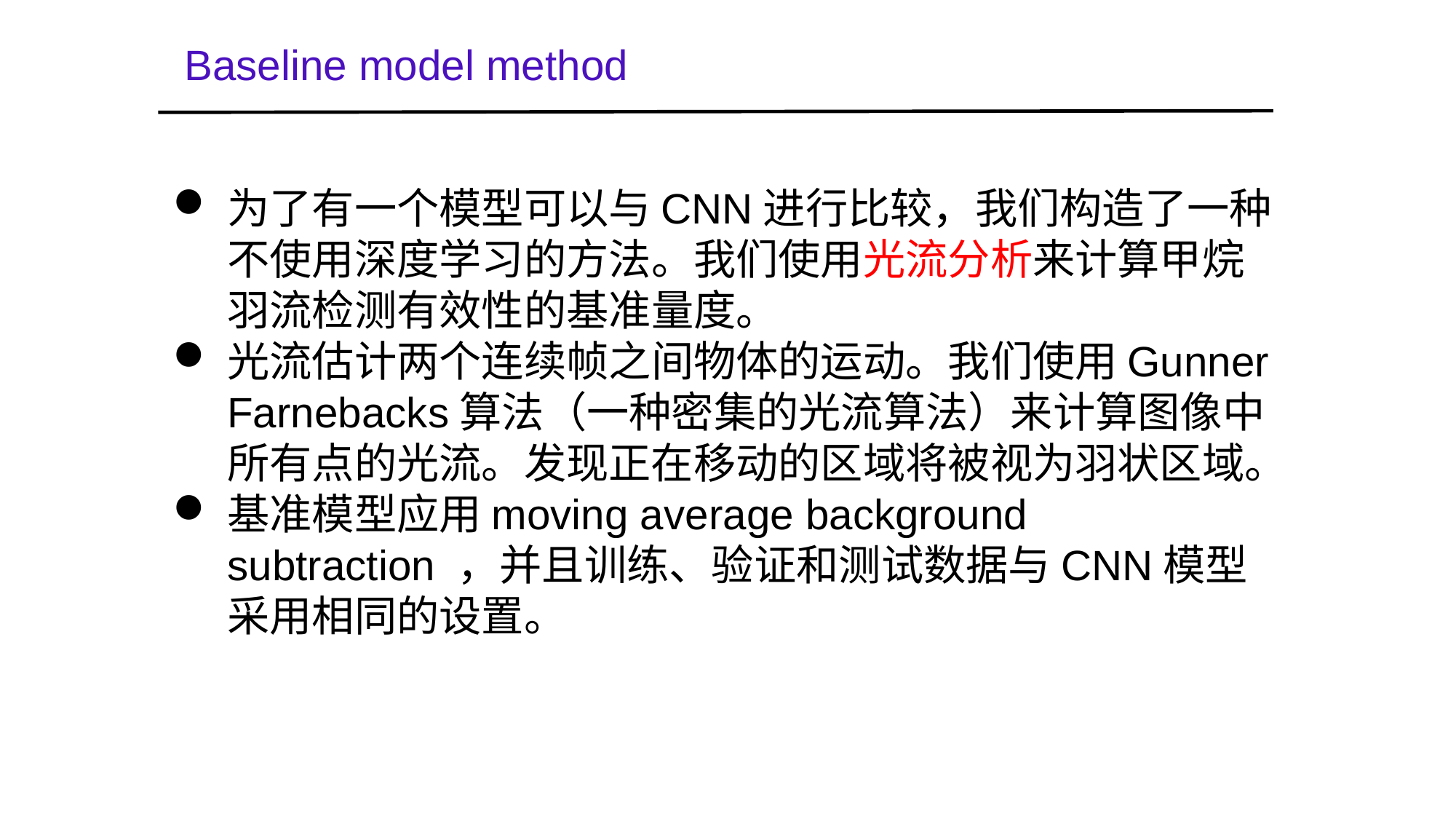

Baseline model method
为了有一个模型可以与CNN进行比较，我们构造了一种不使用深度学习的方法。我们使用光流分析来计算甲烷羽流检测有效性的基准量度。
光流估计两个连续帧之间物体的运动。我们使用Gunner Farnebacks算法（一种密集的光流算法）来计算图像中所有点的光流。发现正在移动的区域将被视为羽状区域。
基准模型应用moving average background subtraction ，并且训练、验证和测试数据与CNN模型采用相同的设置。